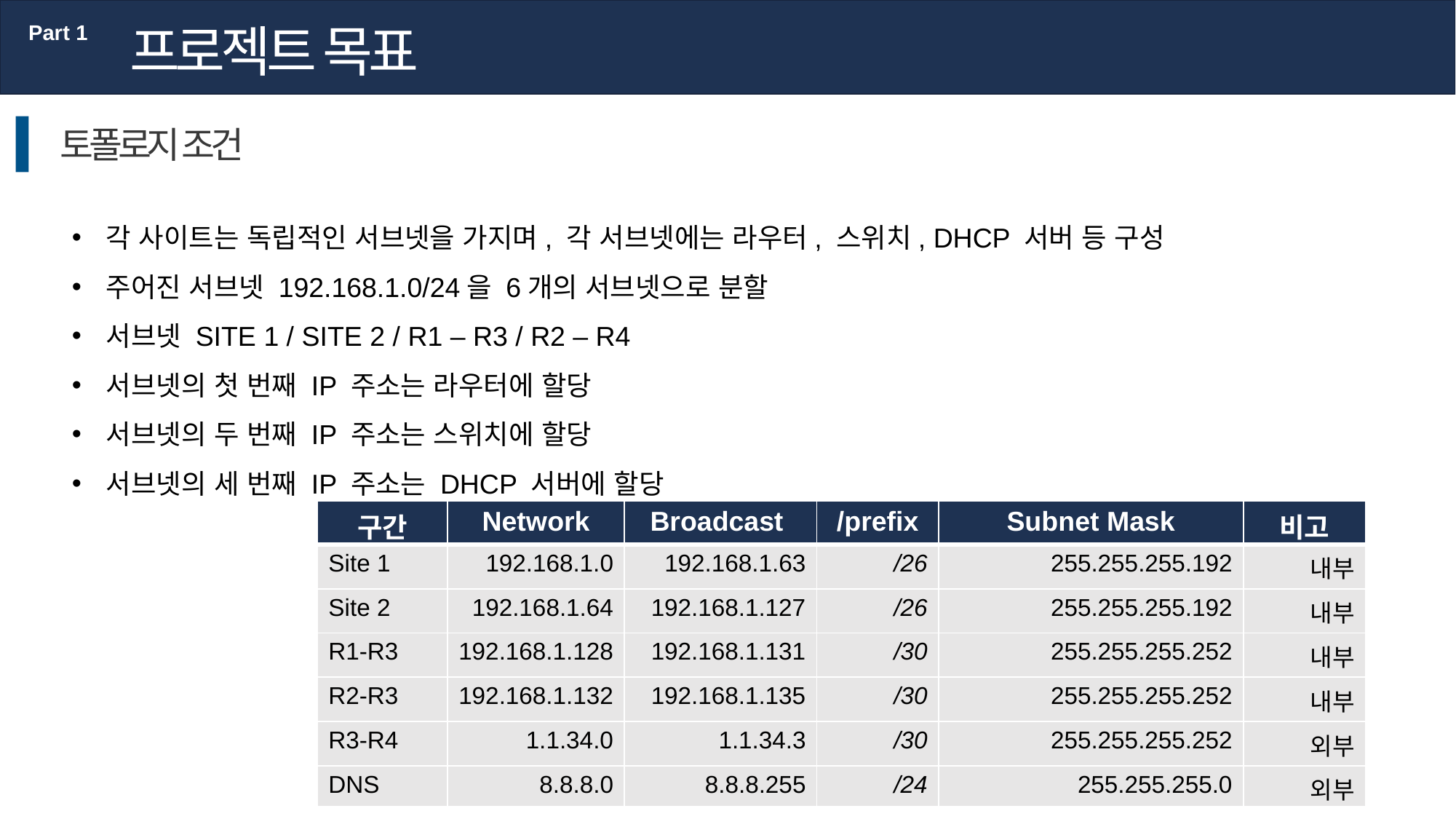

프로젝트 목표
Part 1

토폴로지 조건
각 사이트는 독립적인 서브넷을 가지며, 각 서브넷에는 라우터, 스위치, DHCP 서버 등 구성
주어진 서브넷 192.168.1.0/24을 6개의 서브넷으로 분할
서브넷 SITE 1 / SITE 2 / R1 – R3 / R2 – R4
서브넷의 첫 번째 IP 주소는 라우터에 할당
서브넷의 두 번째 IP 주소는 스위치에 할당
서브넷의 세 번째 IP 주소는 DHCP 서버에 할당

| 구간 | Network | Broadcast | /prefix | Subnet Mask | 비고 |
| --- | --- | --- | --- | --- | --- |
| Site 1 | 192.168.1.0 | 192.168.1.63 | /26 | 255.255.255.192 | 내부 |
| Site 2 | 192.168.1.64 | 192.168.1.127 | /26 | 255.255.255.192 | 내부 |
| R1-R3 | 192.168.1.128 | 192.168.1.131 | /30 | 255.255.255.252 | 내부 |
| R2-R3 | 192.168.1.132 | 192.168.1.135 | /30 | 255.255.255.252 | 내부 |
| R3-R4 | 1.1.34.0 | 1.1.34.3 | /30 | 255.255.255.252 | 외부 |
| DNS | 8.8.8.0 | 8.8.8.255 | /24 | 255.255.255.0 | 외부 |